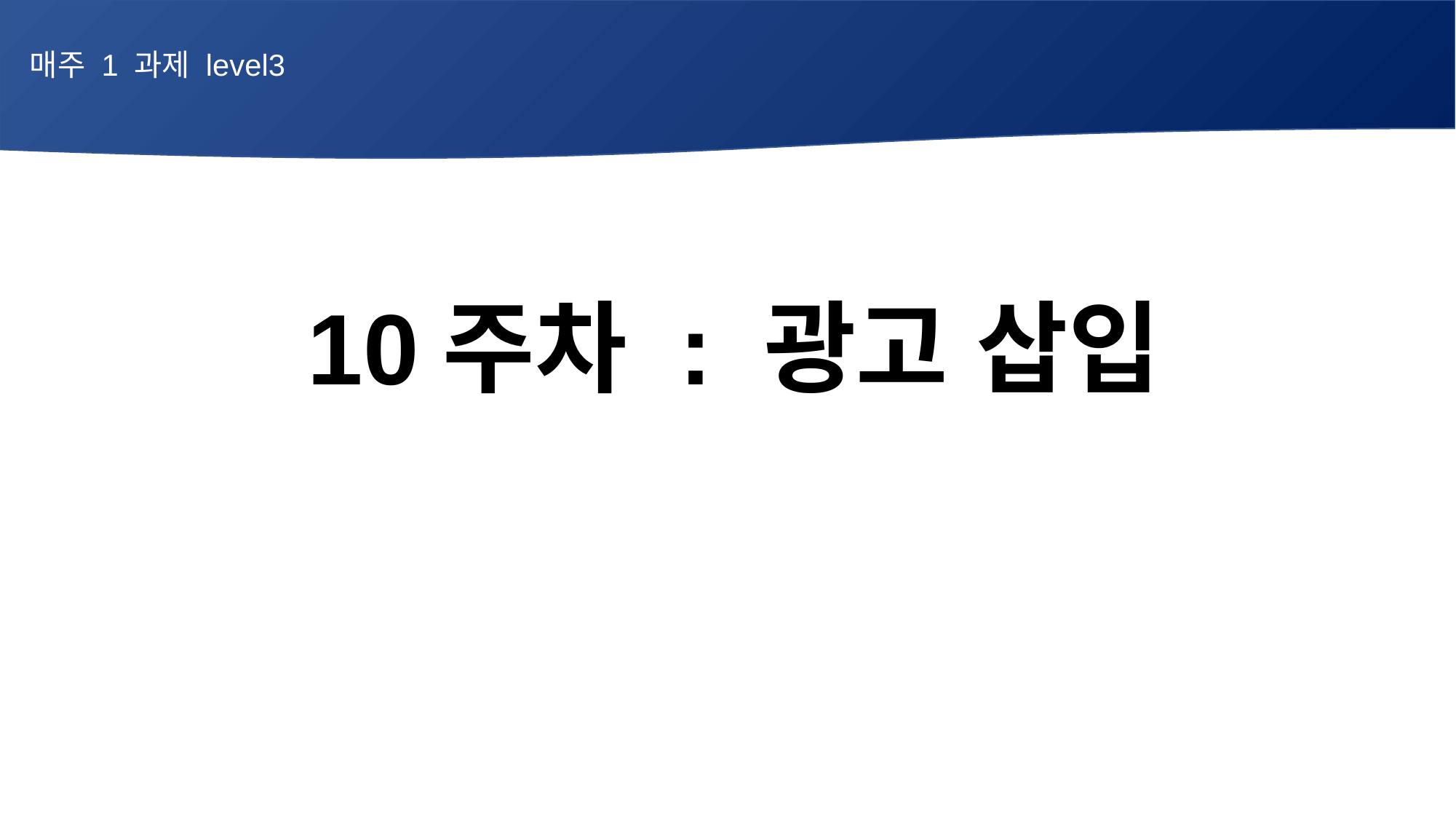

매주 1 과제 level3
10주차 : 광고 삽입